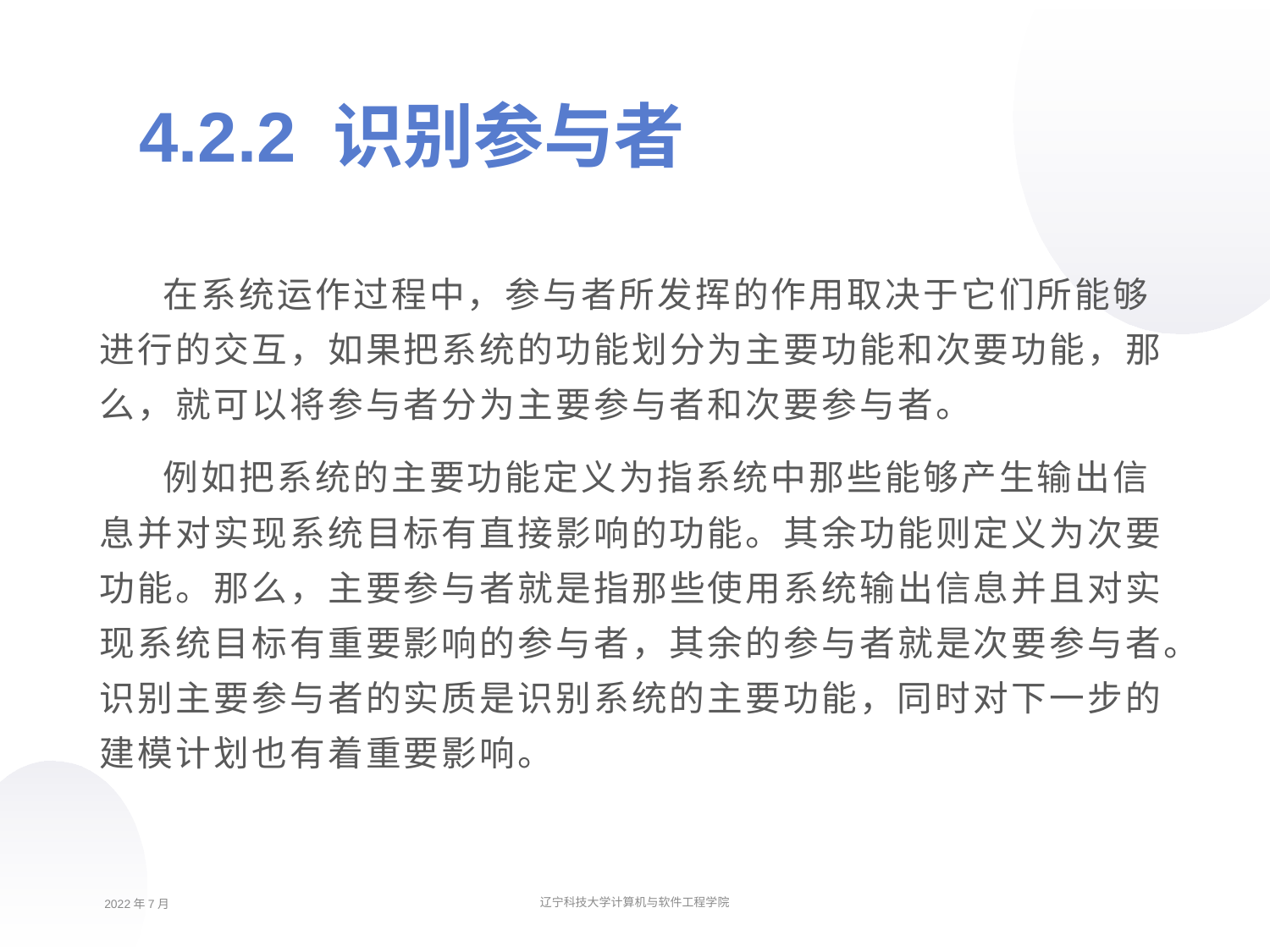

4.2.2 识别参与者
在系统运作过程中，参与者所发挥的作用取决于它们所能够进行的交互，如果把系统的功能划分为主要功能和次要功能，那么，就可以将参与者分为主要参与者和次要参与者。
例如把系统的主要功能定义为指系统中那些能够产生输出信息并对实现系统目标有直接影响的功能。其余功能则定义为次要功能。那么，主要参与者就是指那些使用系统输出信息并且对实现系统目标有重要影响的参与者，其余的参与者就是次要参与者。识别主要参与者的实质是识别系统的主要功能，同时对下一步的建模计划也有着重要影响。

2022年7月
辽宁科技大学计算机与软件工程学院
21